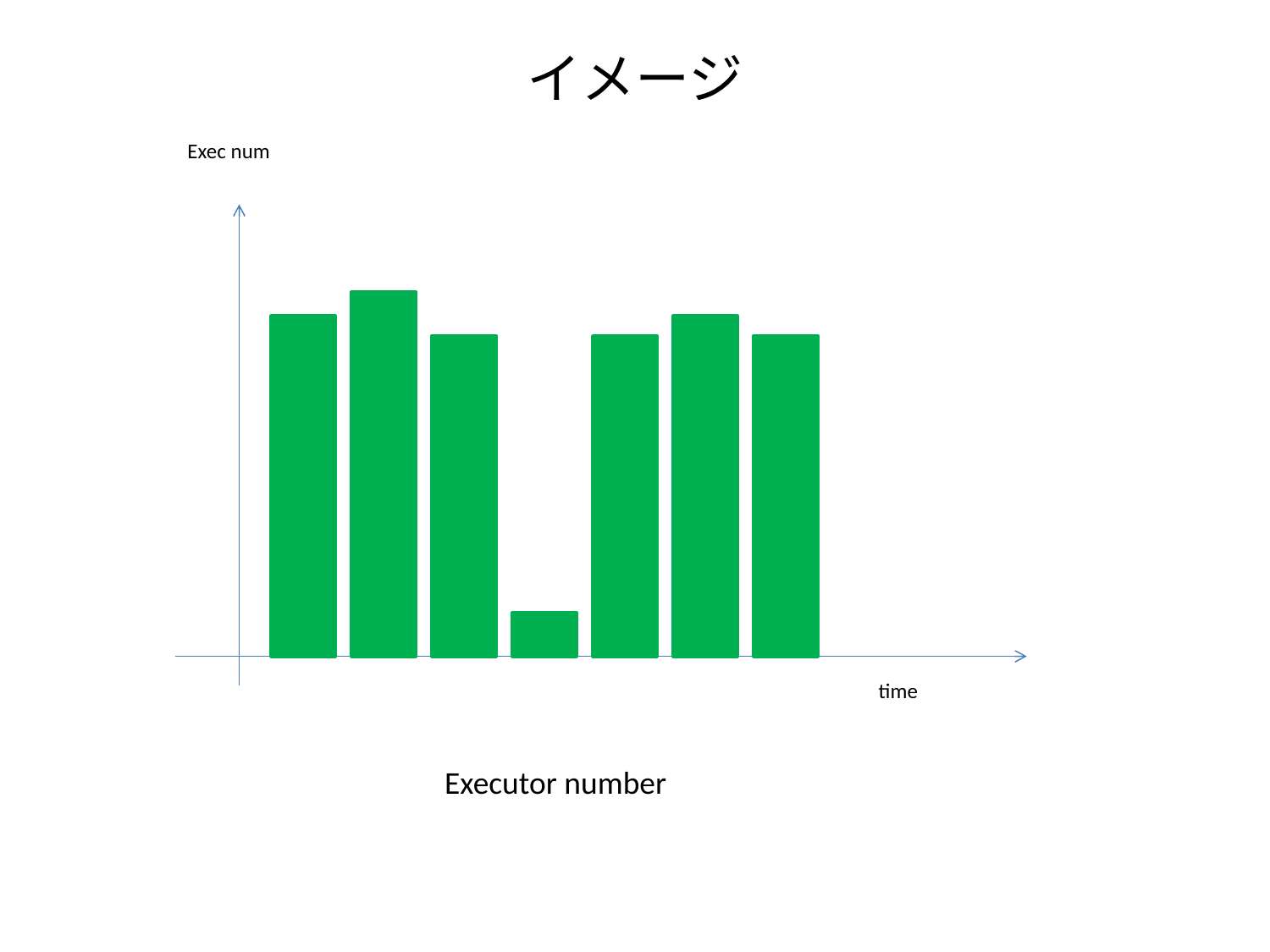

# イメージ
Exec num

time
Executor number